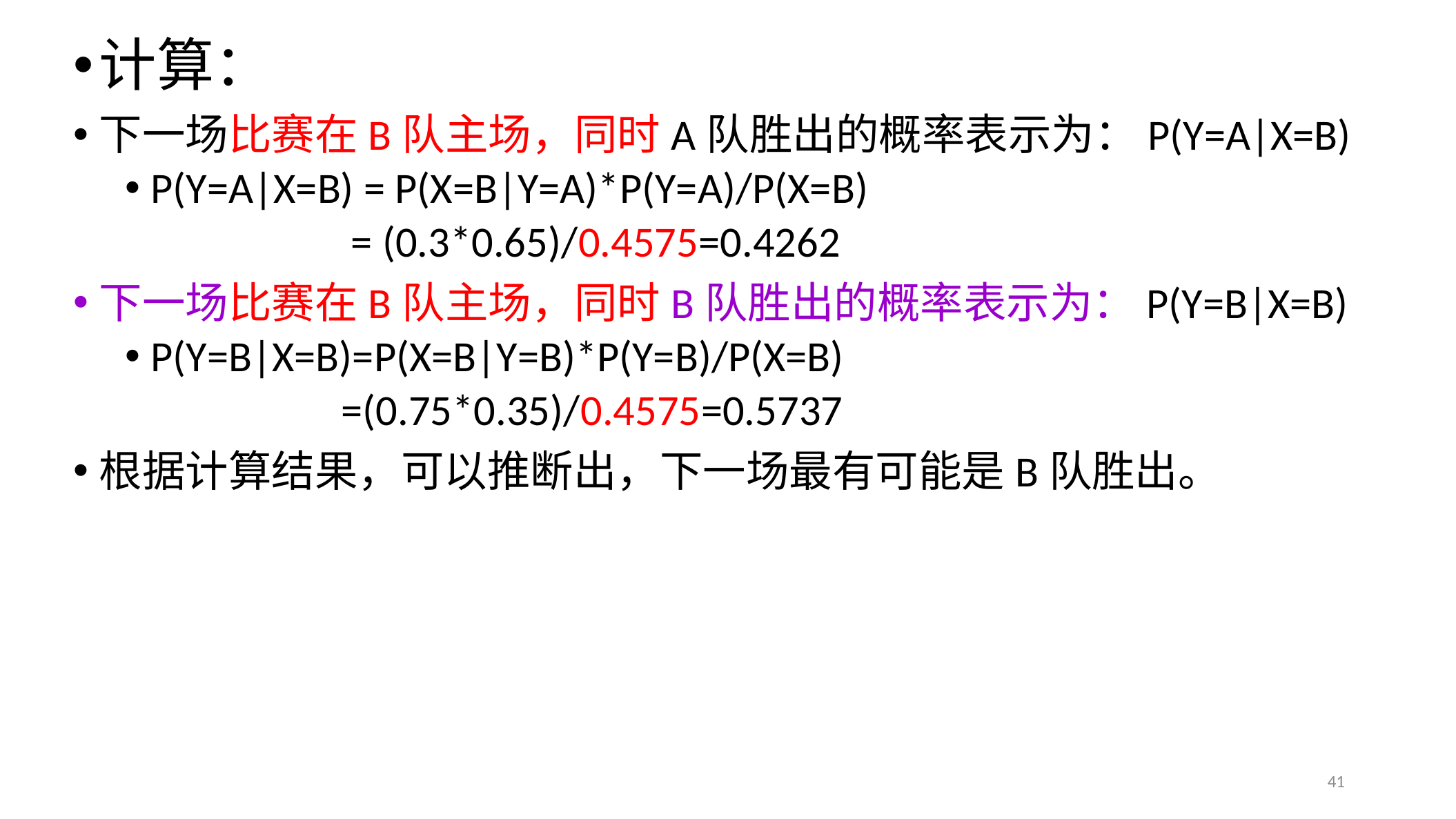

计算：
下一场比赛在B队主场，同时A队胜出的概率表示为：P(Y=A|X=B)
P(Y=A|X=B) = P(X=B|Y=A)*P(Y=A)/P(X=B)
                       = (0.3*0.65)/0.4575=0.4262
下一场比赛在B队主场，同时B队胜出的概率表示为：P(Y=B|X=B)
P(Y=B|X=B)=P(X=B|Y=B)*P(Y=B)/P(X=B)
                      =(0.75*0.35)/0.4575=0.5737
根据计算结果，可以推断出，下一场最有可能是B队胜出。
41